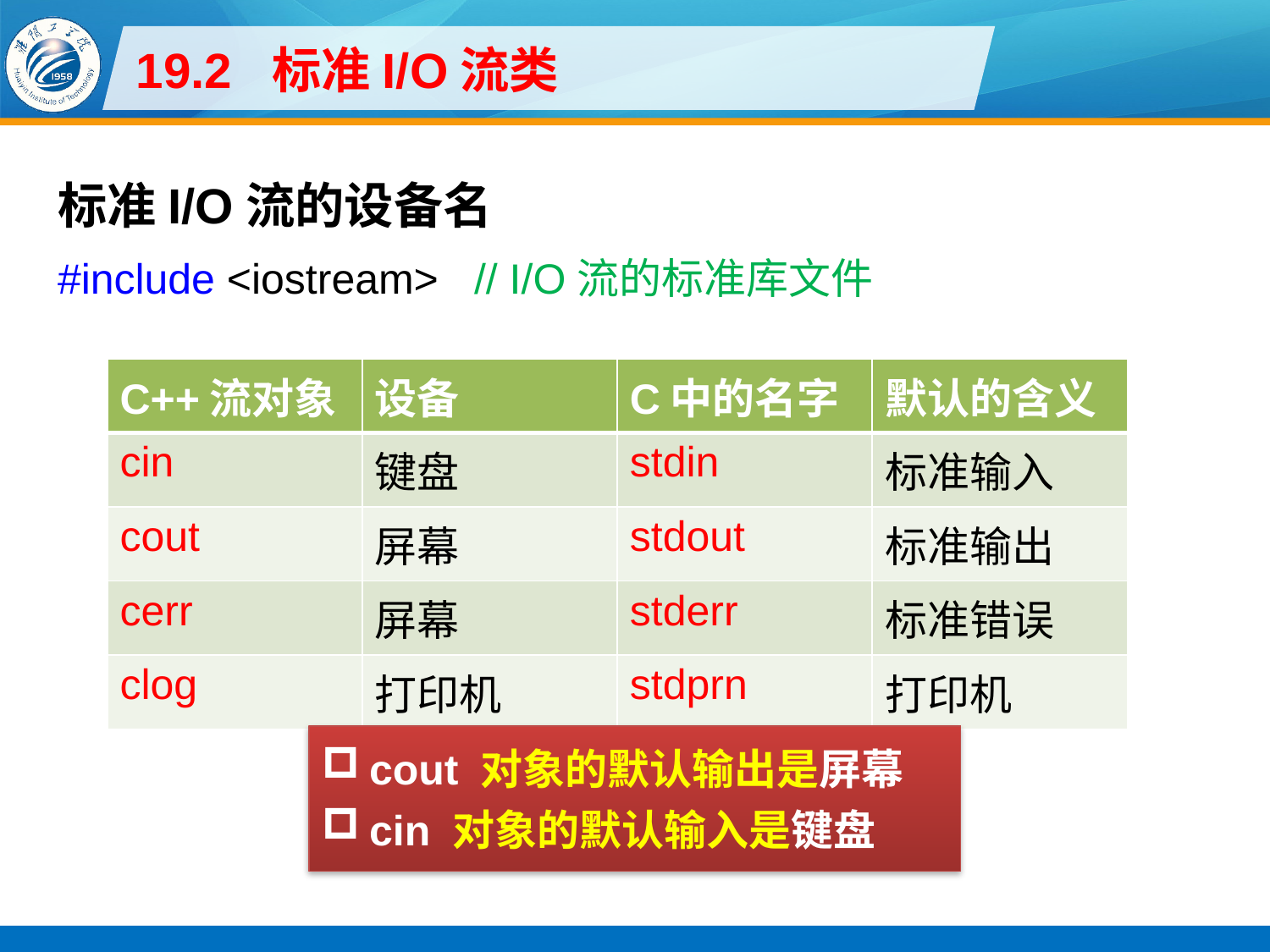

# 19.2  标准I/O流类
标准I/O流的设备名
#include <iostream>   // I/O流的标准库文件
| C++流对象 | 设备 | C中的名字 | 默认的含义 |
| --- | --- | --- | --- |
| cin | 键盘 | stdin | 标准输入 |
| cout | 屏幕 | stdout | 标准输出 |
| cerr | 屏幕 | stderr | 标准错误 |
| clog | 打印机 | stdprn | 打印机 |
cout 对象的默认输出是屏幕
cin 对象的默认输入是键盘